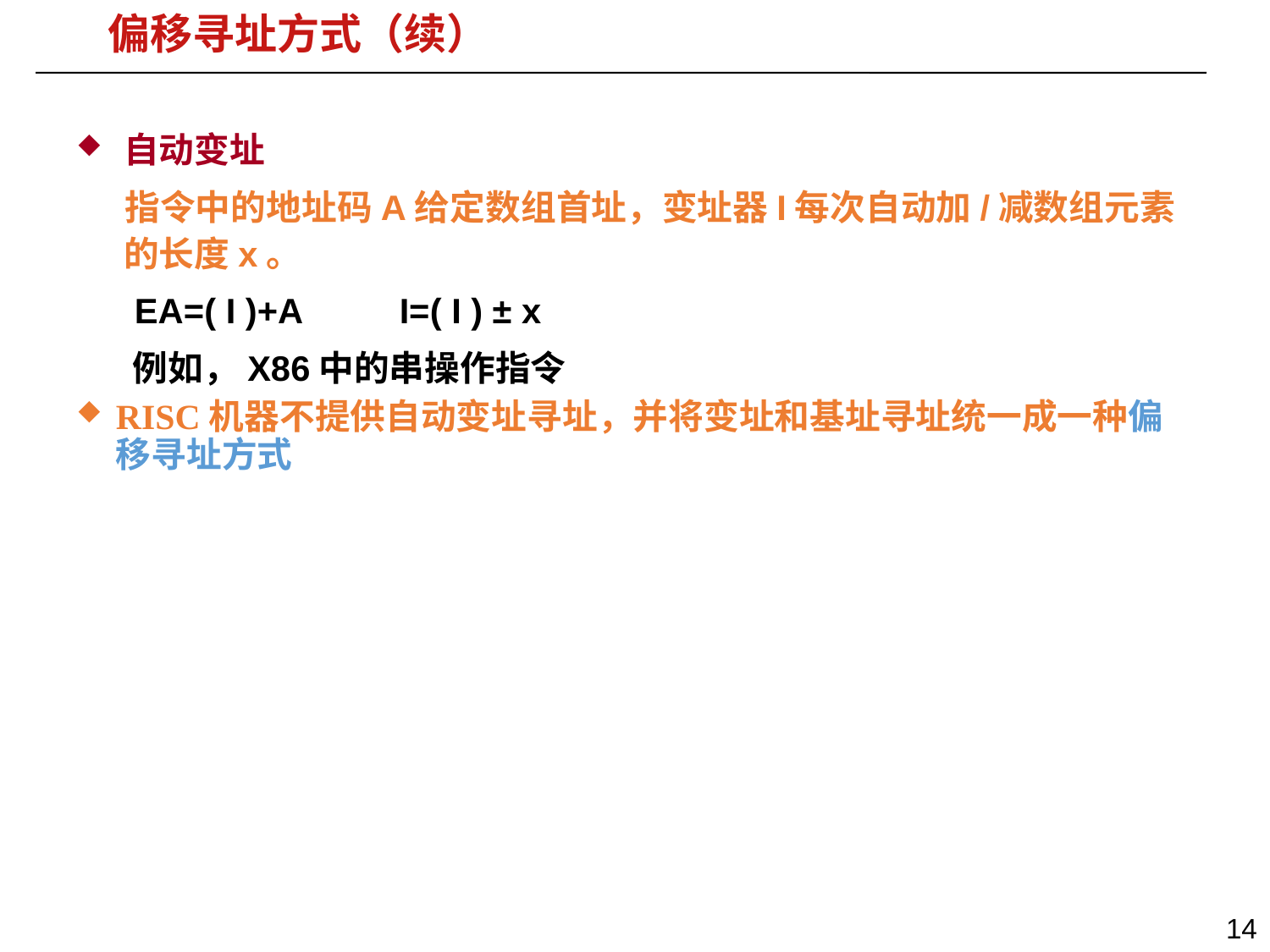

# 偏移寻址方式（续）
自动变址
     指令中的地址码A给定数组首址，变址器I每次自动加/减数组元素的长度x。
      EA=( I )+A          I=( I ) ± x
      例如，X86中的串操作指令
RISC机器不提供自动变址寻址，并将变址和基址寻址统一成一种偏移寻址方式